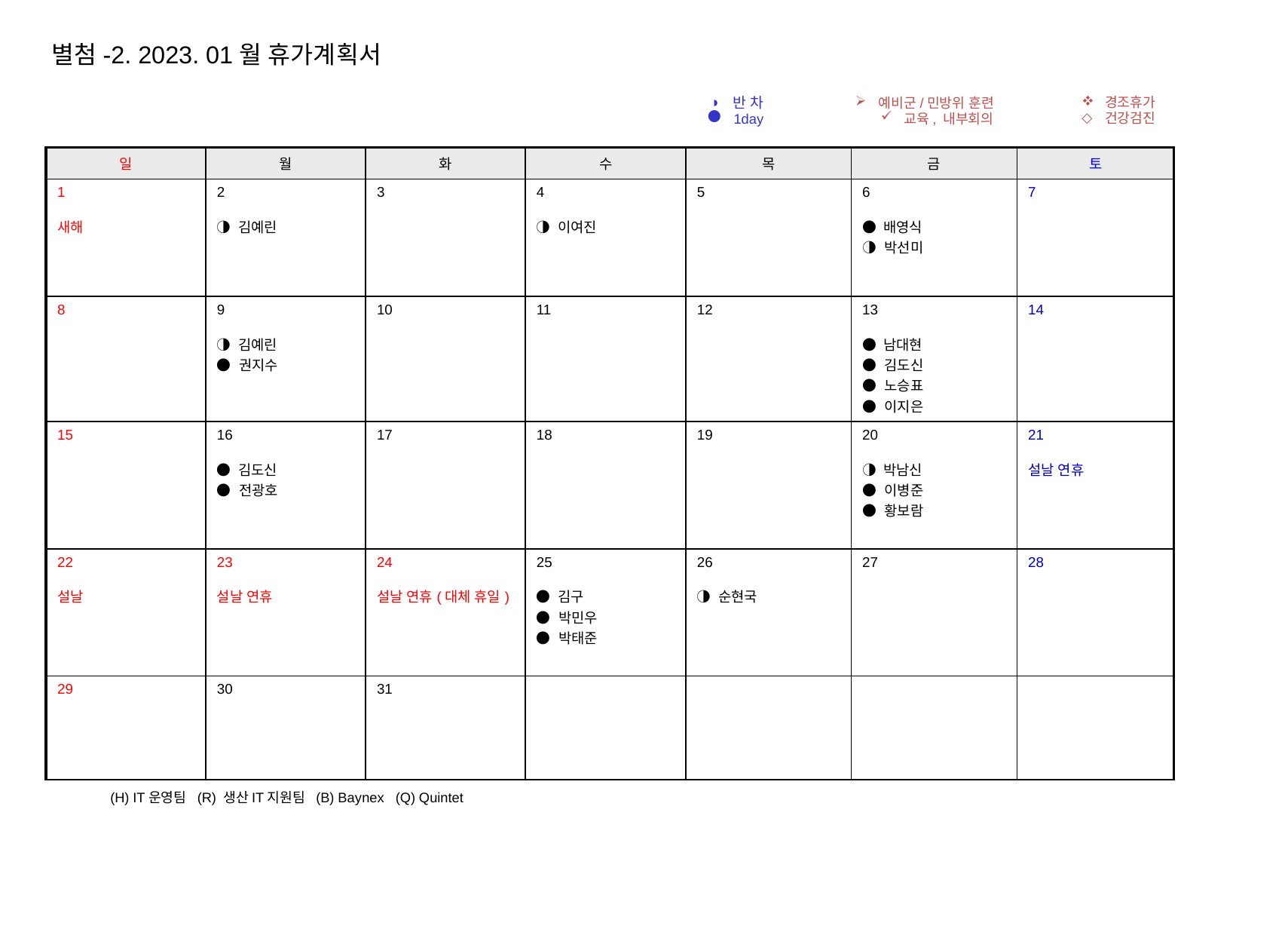

별첨-2. 2023. 01월 휴가계획서
반 차
 1day
경조휴가
건강검진
예비군/민방위 훈련
교육, 내부회의
| 일 | 월 | 화 | 수 | 목 | 금 | 토 |
| --- | --- | --- | --- | --- | --- | --- |
| 1 새해 | 2 ◑ 김예린 | 3 | 4 ◑ 이여진 | 5 | 6 ● 배영식 ◑ 박선미 | 7 |
| 8 | 9 ◑ 김예린 ● 권지수 | 10 | 11 | 12 | 13 ● 남대현 ● 김도신 ● 노승표 ● 이지은 | 14 |
| 15 | 16 ● 김도신 ● 전광호 | 17 | 18 | 19 | 20 ◑ 박남신 ● 이병준 ● 황보람 | 21 설날 연휴 |
| 22 설날 | 23 설날 연휴 | 24 설날 연휴(대체 휴일) | 25 ● 김구 ● 박민우 ● 박태준 | 26 ◑ 순현국 | 27 | 28 |
| 29 | 30 | 31 |  |  |  |  |
(H) IT운영팀  (R) 생산IT지원팀  (B) Baynex   (Q) Quintet